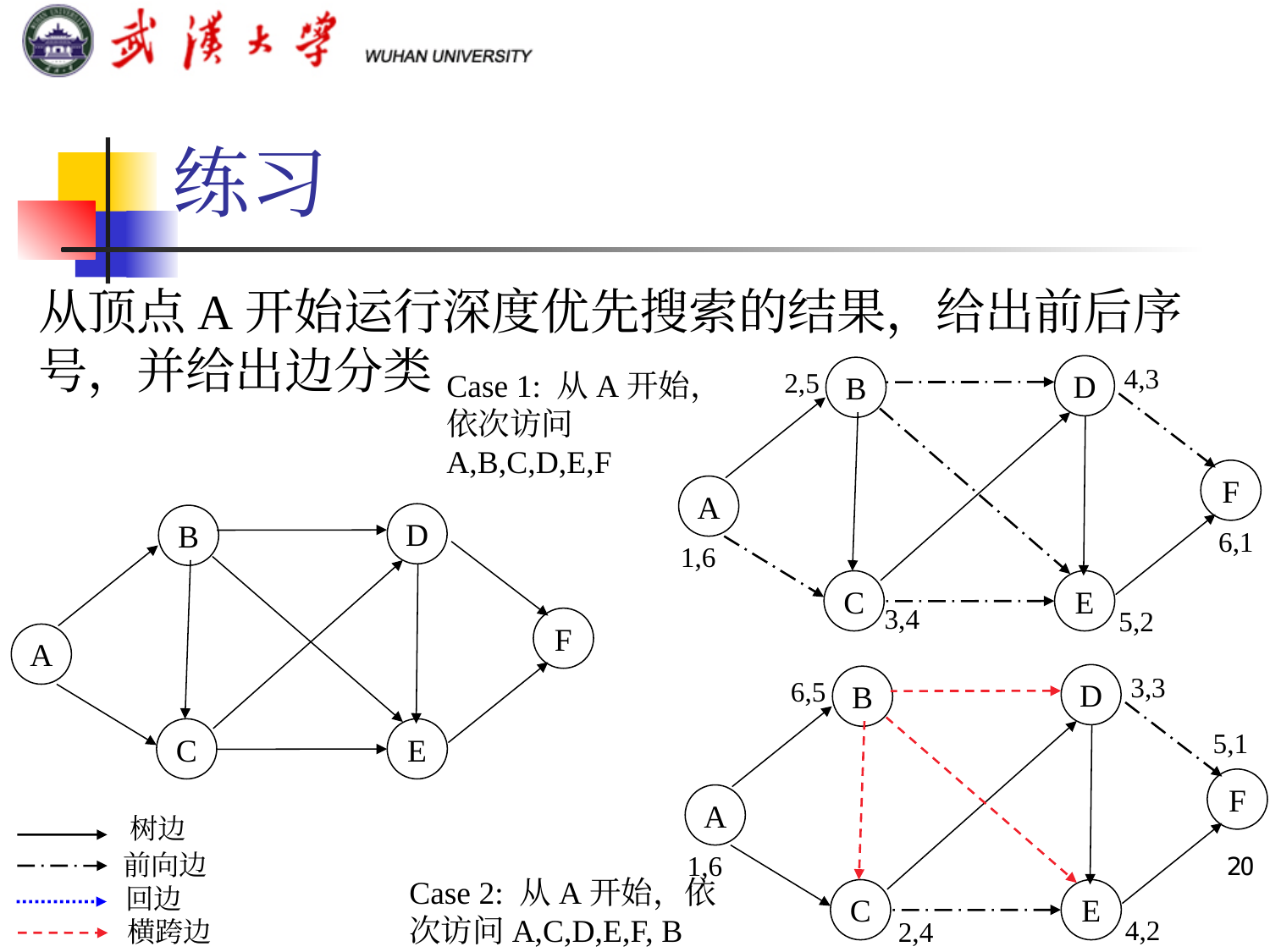

# 练习
从顶点A开始运行深度优先搜索的结果，给出前后序号，并给出边分类

4,3
D
B
2,5
Case 1: 从A开始，依次访问A,B,C,D,E,F

F
A
D
B

6,1

1,6

C
E
3,4
5,2

F
A

3,3
D
B
6,5

C
E
5,1

F
A
树边

20

前向边
1,6

Case 2: 从A开始，依次访问A,C,D,E,F, B
回边
C
E

4,2
2,4
横跨边